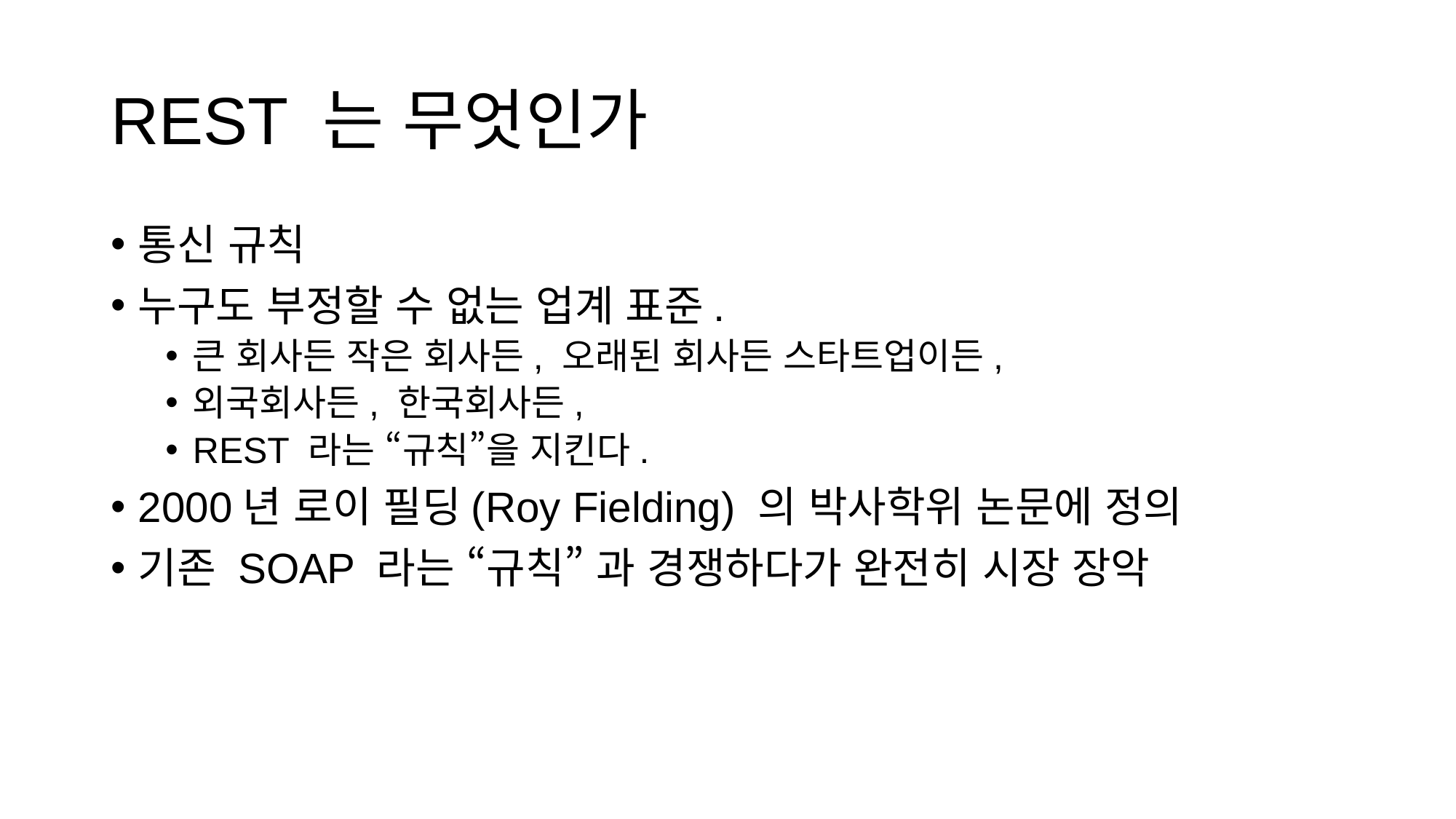

# REST 는 무엇인가
통신 규칙
누구도 부정할 수 없는 업계 표준.
큰 회사든 작은 회사든, 오래된 회사든 스타트업이든,
외국회사든, 한국회사든,
REST 라는 “규칙”을 지킨다.
2000년 로이 필딩(Roy Fielding) 의 박사학위 논문에 정의
기존 SOAP 라는 “규칙” 과 경쟁하다가 완전히 시장 장악